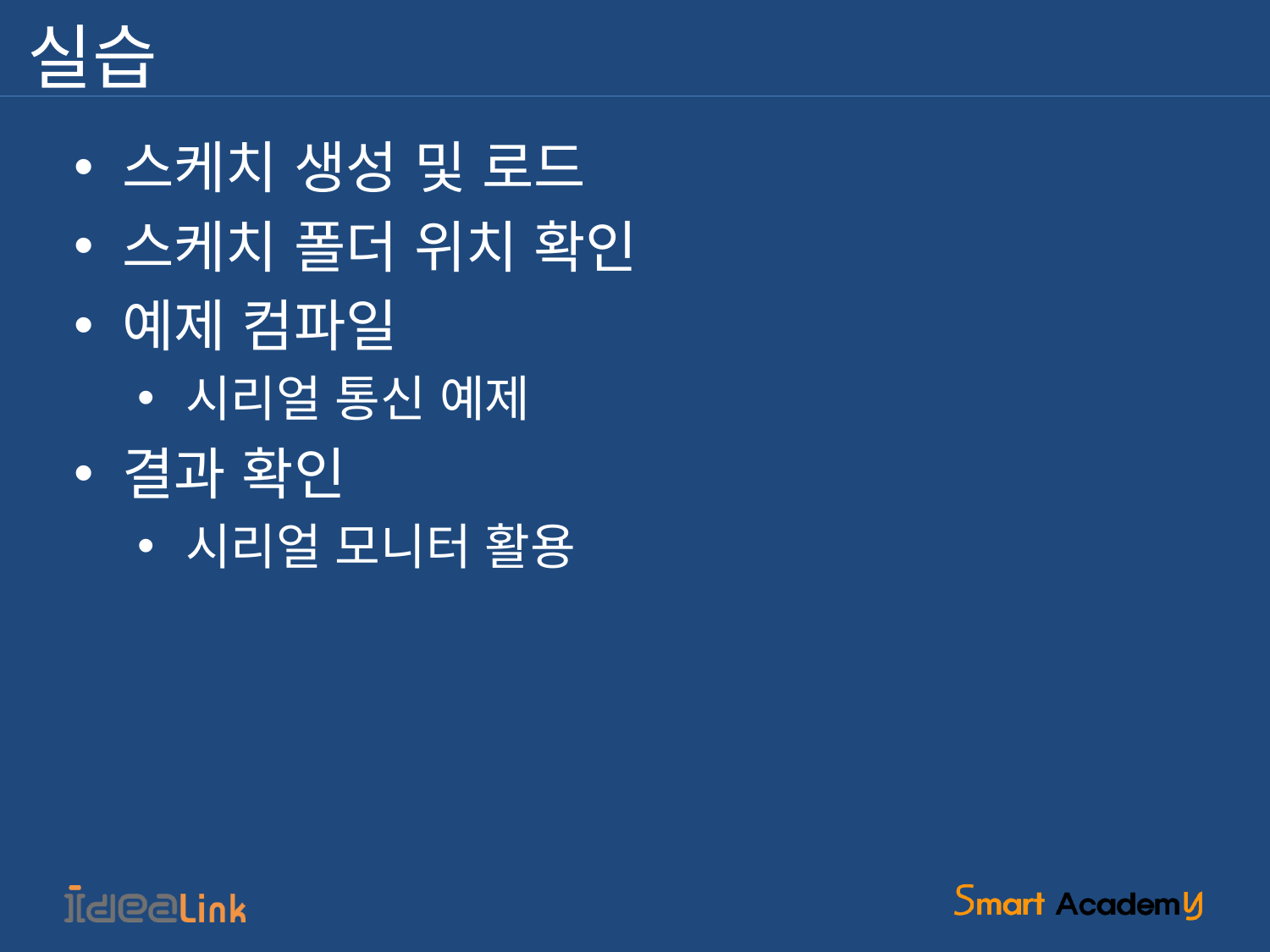

# 실습
스케치 생성 및 로드
스케치 폴더 위치 확인
예제 컴파일
시리얼 통신 예제
결과 확인
시리얼 모니터 활용